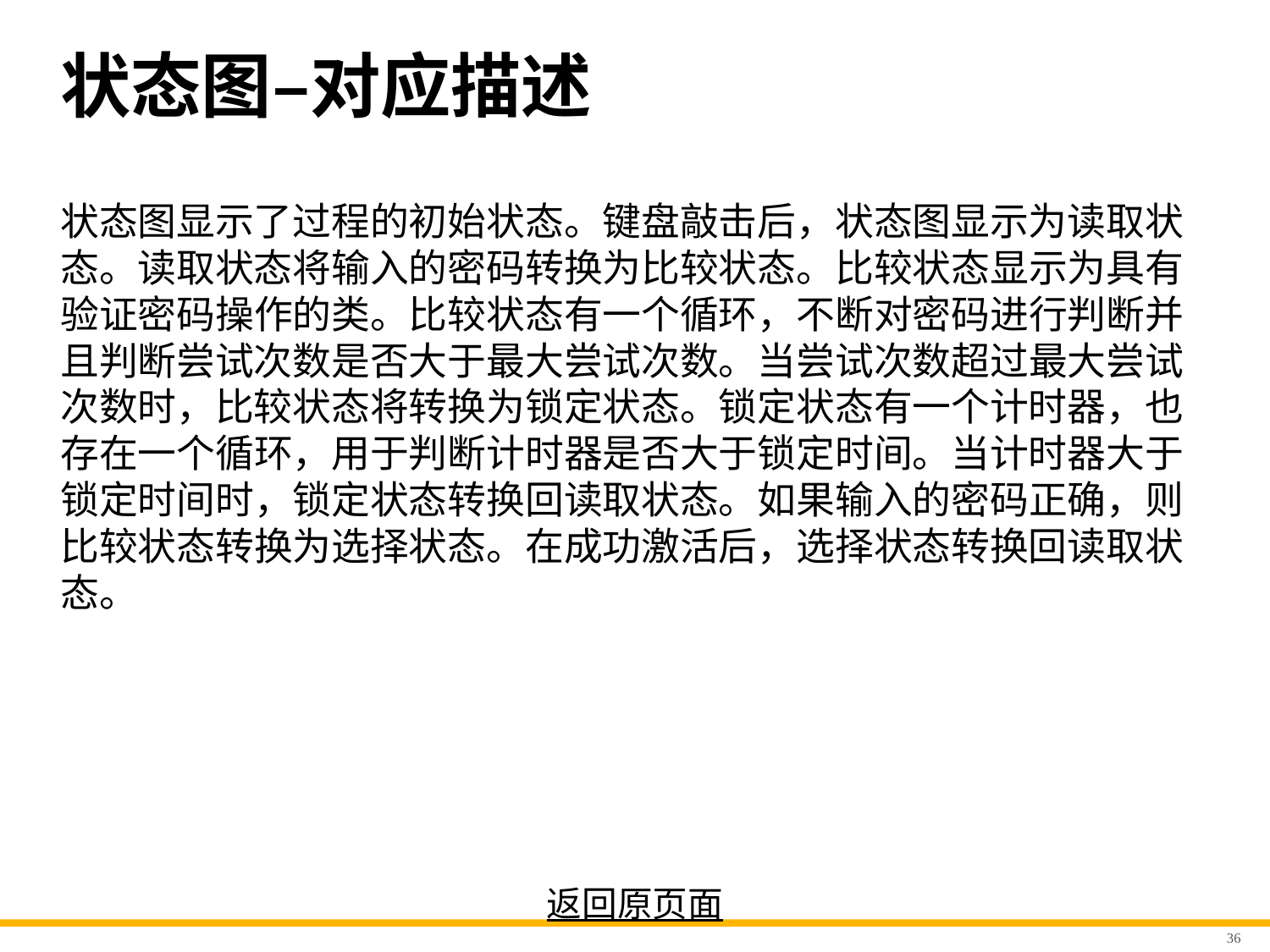

# 状态图–对应描述
状态图显示了过程的初始状态。键盘敲击后，状态图显示为读取状态。读取状态将输入的密码转换为比较状态。比较状态显示为具有验证密码操作的类。比较状态有一个循环，不断对密码进行判断并且判断尝试次数是否大于最大尝试次数。当尝试次数超过最大尝试次数时，比较状态将转换为锁定状态。锁定状态有一个计时器，也存在一个循环，用于判断计时器是否大于锁定时间。当计时器大于锁定时间时，锁定状态转换回读取状态。如果输入的密码正确，则比较状态转换为选择状态。在成功激活后，选择状态转换回读取状态。
返回原页面
36